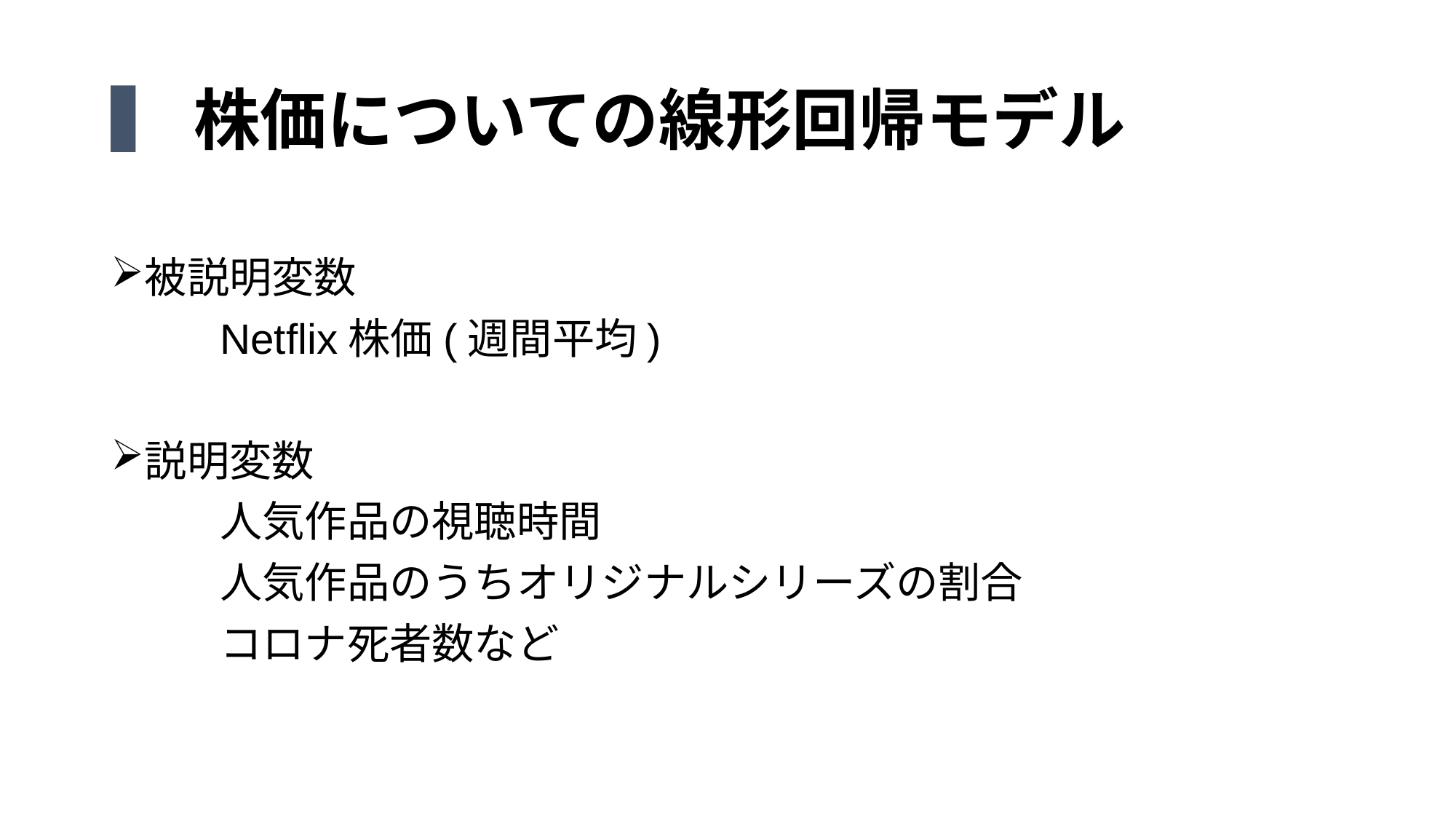

# ▍株価についての線形回帰モデル
被説明変数
	Netflix株価(週間平均)

説明変数
	人気作品の視聴時間
	人気作品のうちオリジナルシリーズの割合
	コロナ死者数など